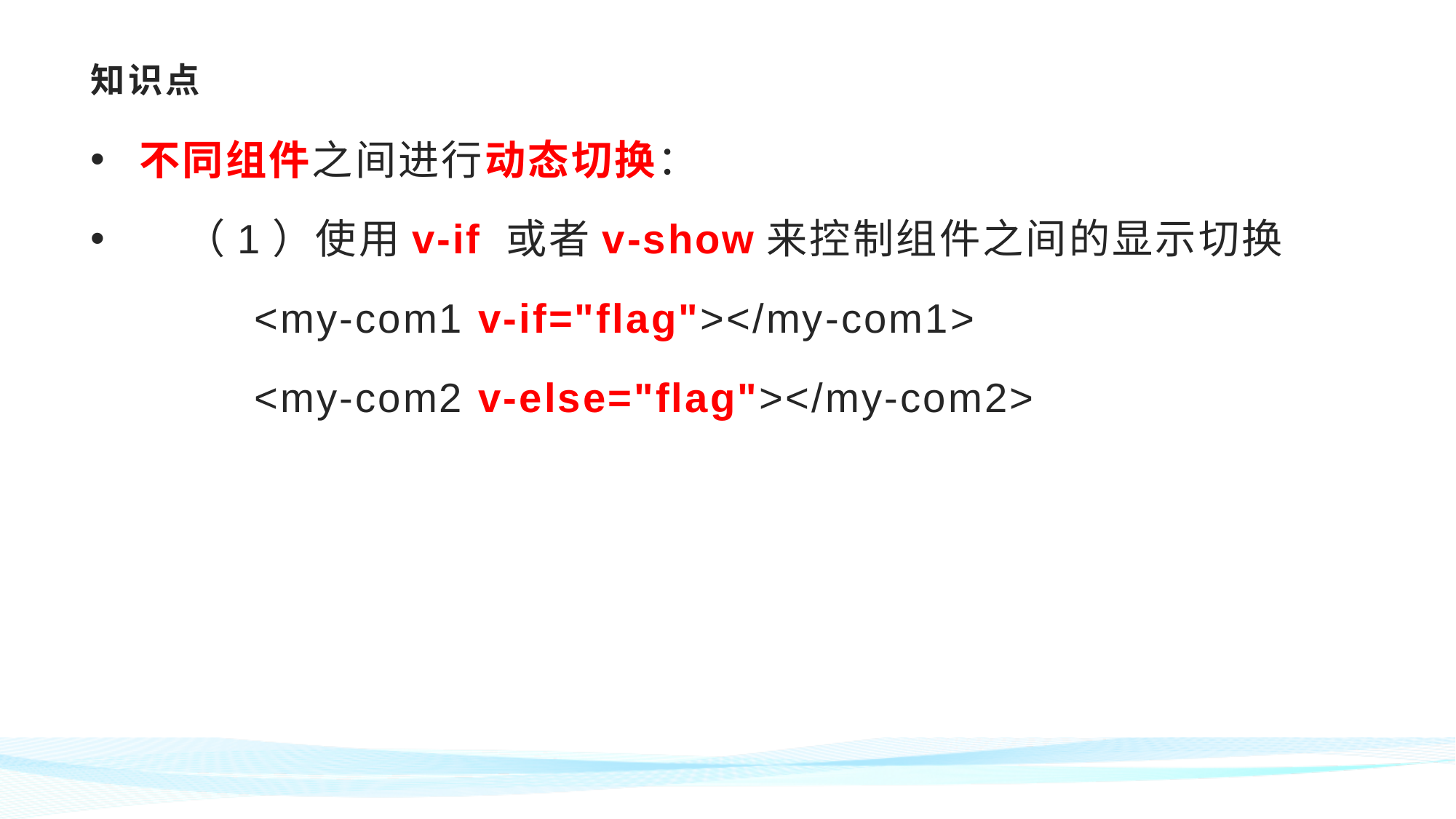

# 知识点
 不同组件之间进行动态切换：
     （1）使用v-if 或者v-show来控制组件之间的显示切换
   	<my-com1 v-if="flag"></my-com1>
	<my-com2 v-else="flag"></my-com2>